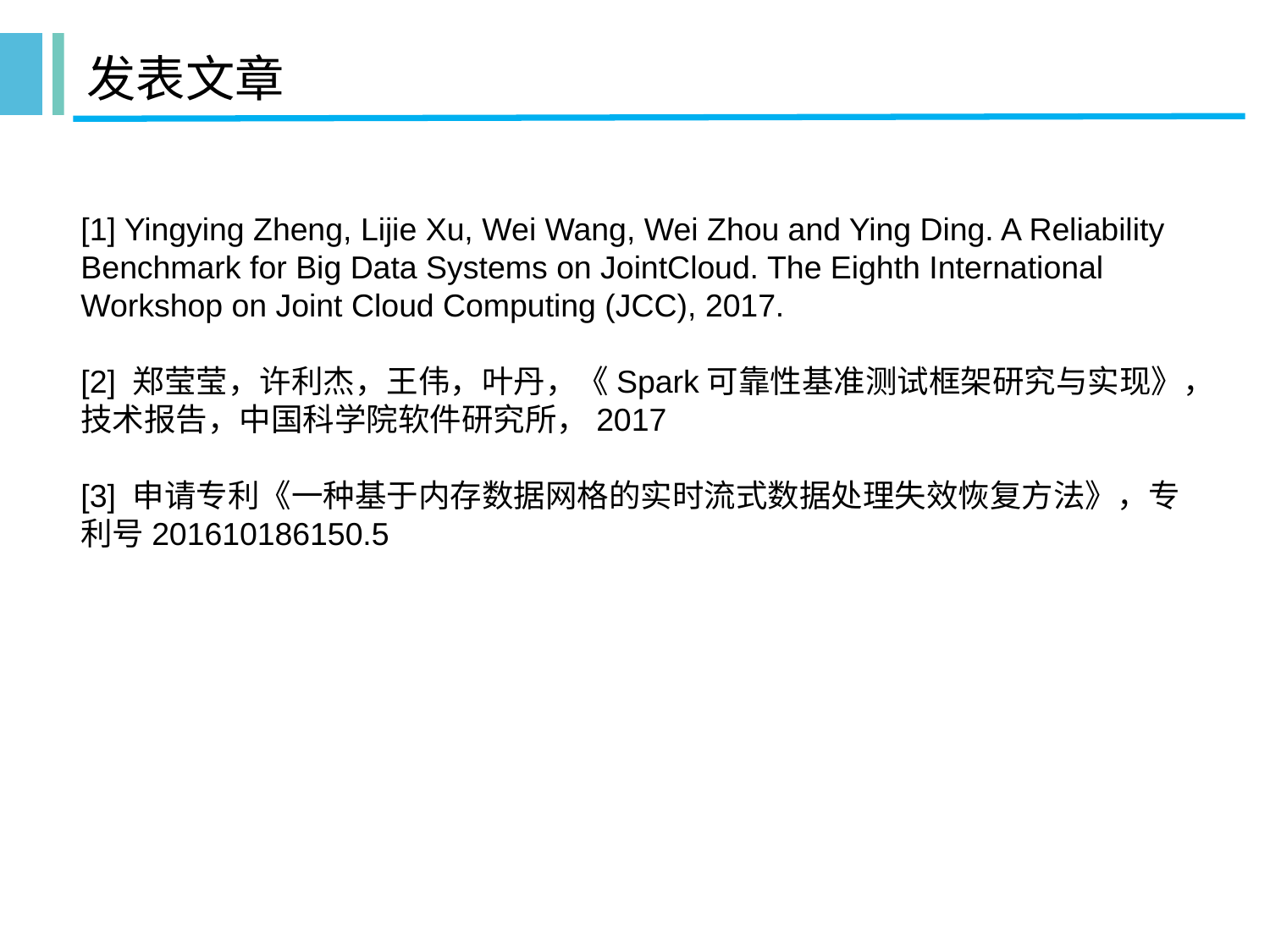

# 发表文章
[1] Yingying Zheng, Lijie Xu, Wei Wang, Wei Zhou and Ying Ding. A Reliability Benchmark for Big Data Systems on JointCloud. The Eighth International Workshop on Joint Cloud Computing (JCC), 2017.

[2] 郑莹莹，许利杰，王伟，叶丹，《Spark可靠性基准测试框架研究与实现》，技术报告，中国科学院软件研究所，2017

[3] 申请专利《一种基于内存数据网格的实时流式数据处理失效恢复方法》，专利号201610186150.5